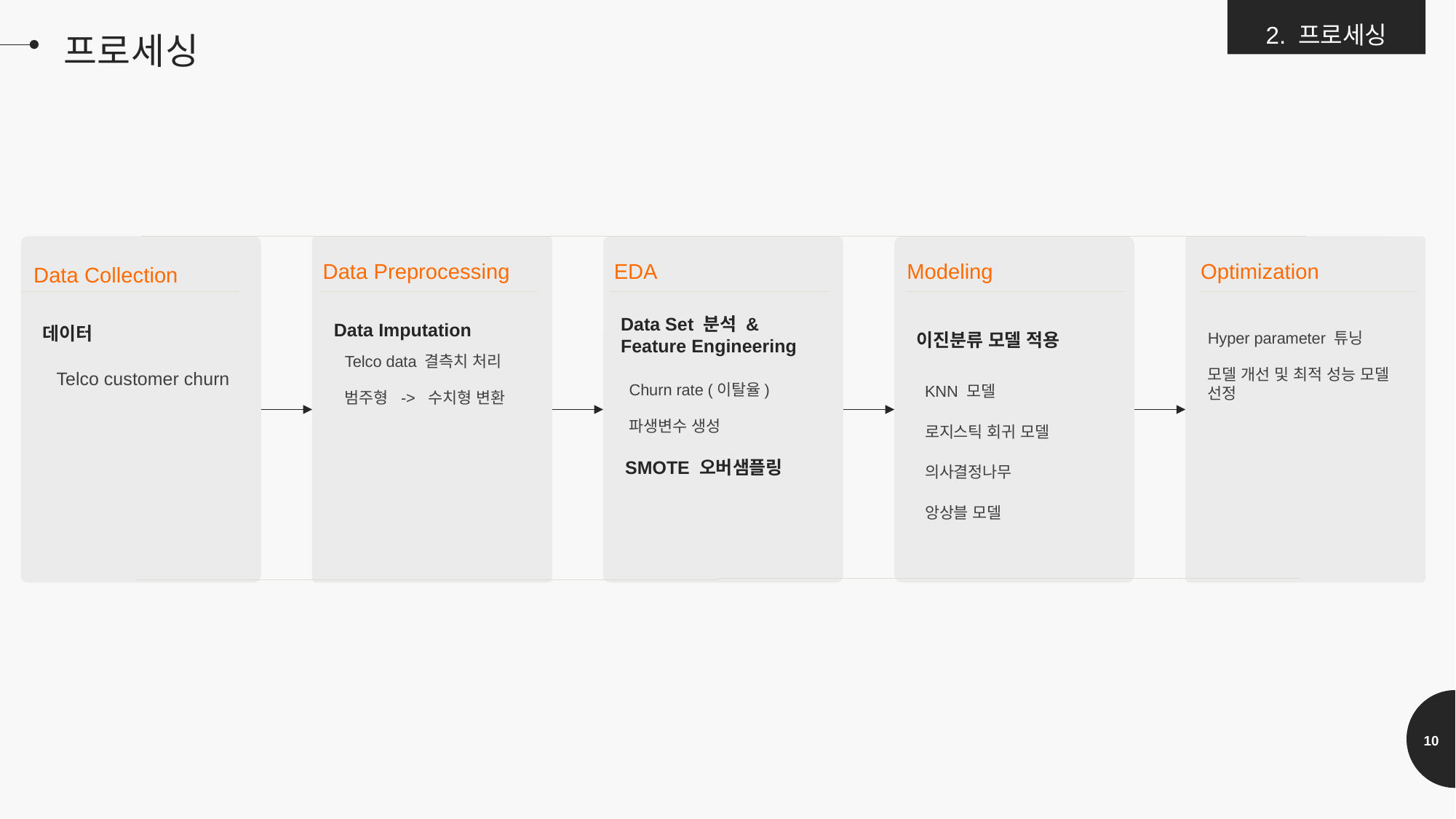

2. 프로세싱
프로세싱

Data Preprocessing
EDA
Optimization
Modeling
Data Collection
Data Set 분석 & Feature Engineering
Data Imputation
데이터
Hyper parameter 튜닝
이진분류 모델 적용
Telco data 결측치 처리
모델 개선 및 최적 성능 모델 선정
 Telco customer churn
Churn rate (이탈율)
KNN 모델
범주형  ->  수치형 변환
파생변수 생성
로지스틱 회귀 모델
SMOTE 오버샘플링
의사결정나무
앙상블 모델
10